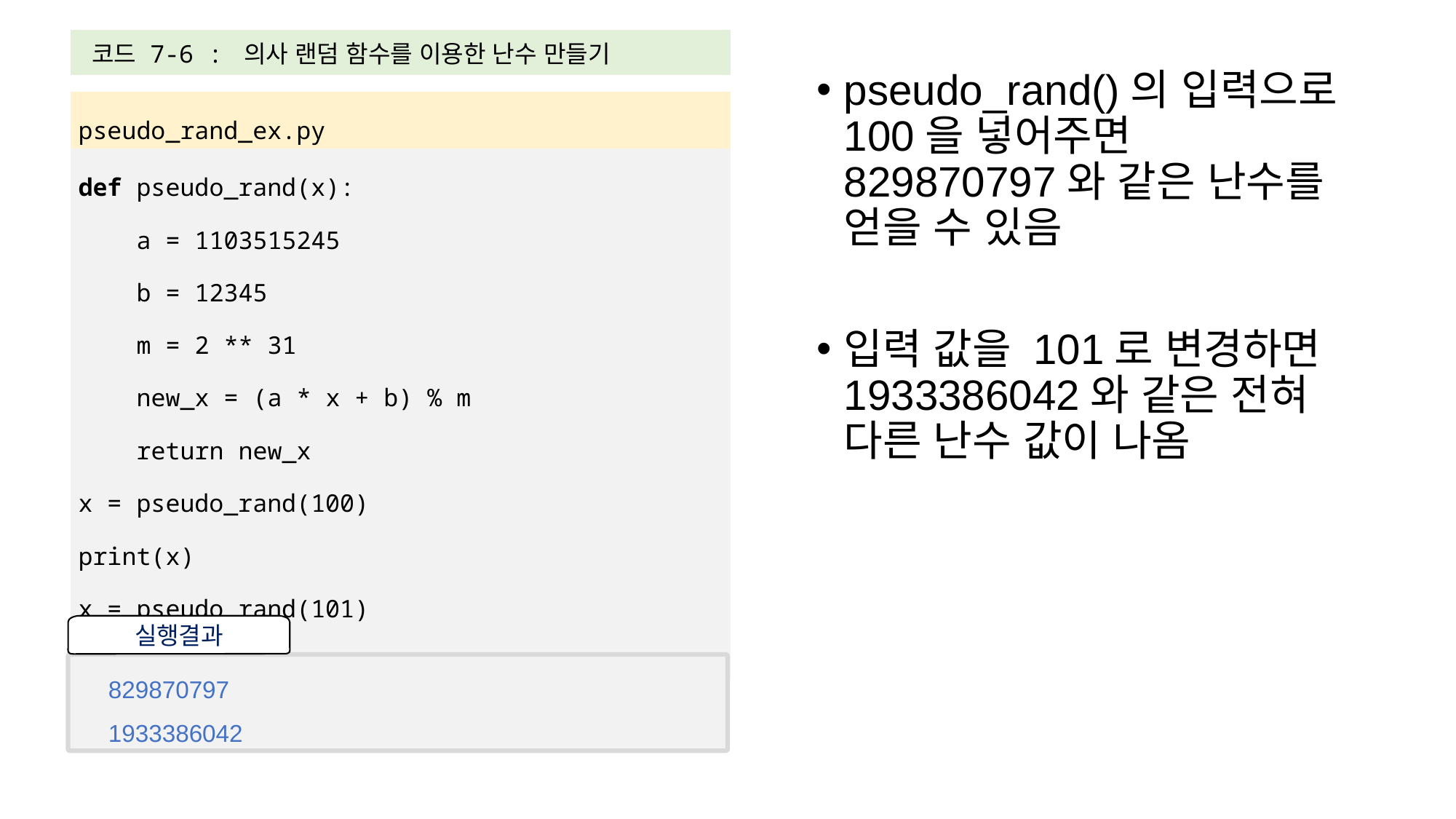

| 코드 7-6 : 의사 랜덤 함수를 이용한 난수 만들기 |
| --- |
|  |
| pseudo\_rand\_ex.py |
| def pseudo\_rand(x): a = 1103515245 b = 12345 m = 2 \*\* 31 new\_x = (a \* x + b) % m return new\_x x = pseudo\_rand(100) print(x) x = pseudo\_rand(101) print(x) |
pseudo_rand()의 입력으로 100을 넣어주면 829870797와 같은 난수를 얻을 수 있음

입력 값을 101로 변경하면 1933386042와 같은 전혀 다른 난수 값이 나옴
실행결과

829870797
1933386042